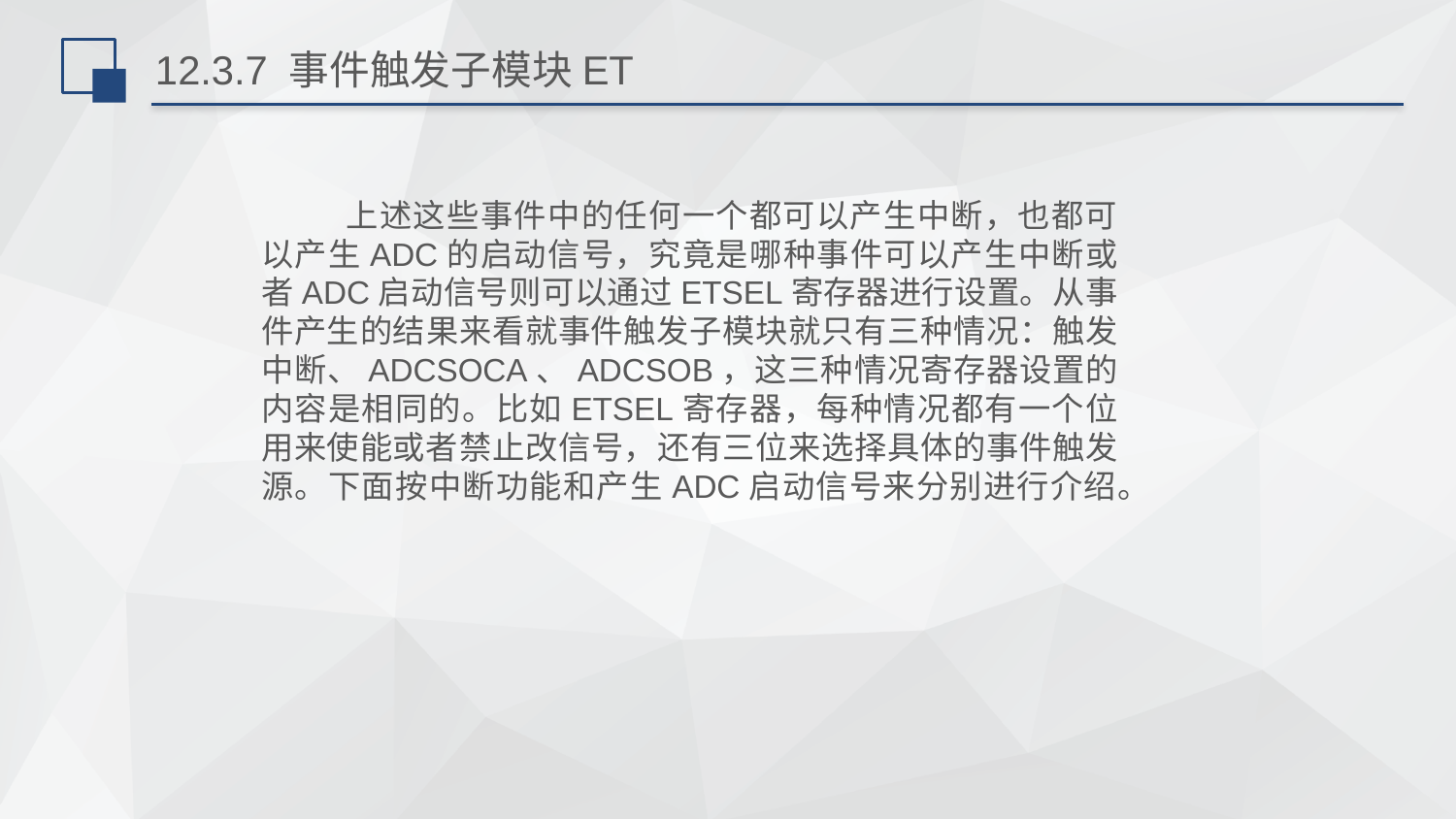

# 12.3.7 事件触发子模块ET
上述这些事件中的任何一个都可以产生中断，也都可以产生ADC的启动信号，究竟是哪种事件可以产生中断或者ADC启动信号则可以通过ETSEL寄存器进行设置。从事件产生的结果来看就事件触发子模块就只有三种情况：触发中断、ADCSOCA、ADCSOB，这三种情况寄存器设置的内容是相同的。比如ETSEL寄存器，每种情况都有一个位用来使能或者禁止改信号，还有三位来选择具体的事件触发源。下面按中断功能和产生ADC启动信号来分别进行介绍。